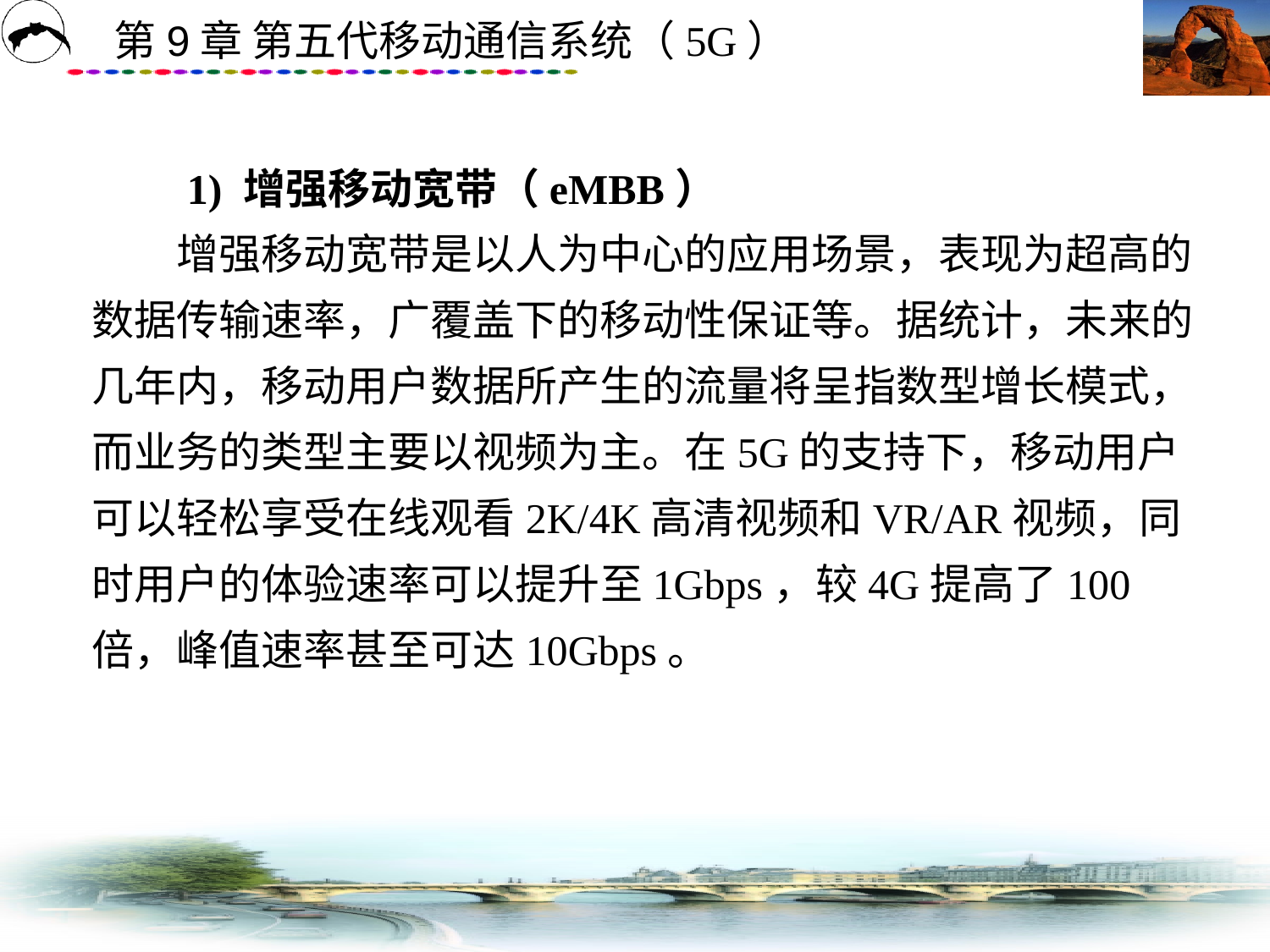

# 1) 增强移动宽带（eMBB） 　　增强移动宽带是以人为中心的应用场景，表现为超高的数据传输速率，广覆盖下的移动性保证等。据统计，未来的几年内，移动用户数据所产生的流量将呈指数型增长模式，而业务的类型主要以视频为主。在5G的支持下，移动用户可以轻松享受在线观看2K/4K高清视频和VR/AR视频，同时用户的体验速率可以提升至1Gbps，较4G提高了100倍，峰值速率甚至可达10Gbps。